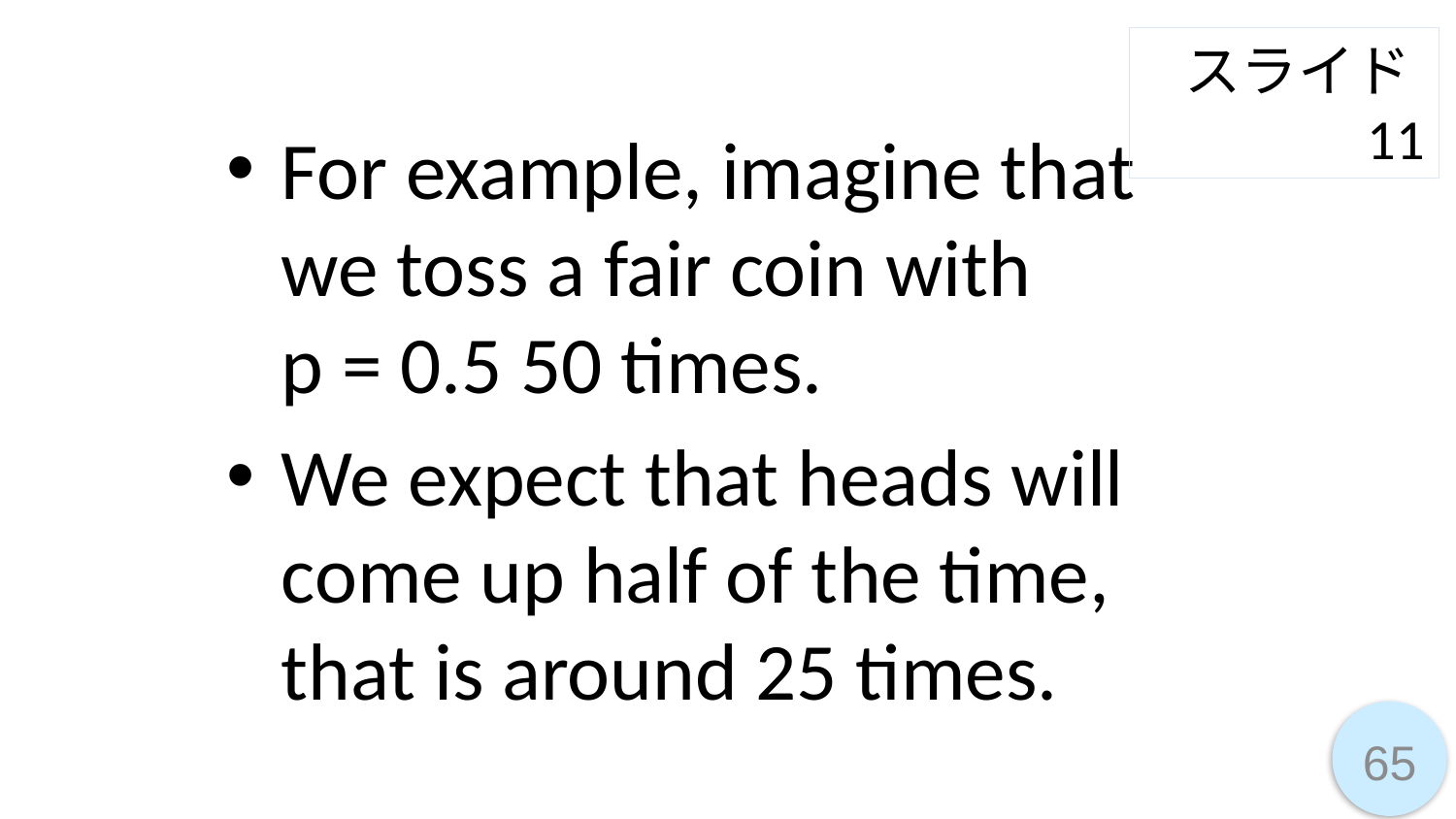

スライド11
For example, imagine that we toss a fair coin with
p = 0.5 50 times.
We expect that heads will come up half of the time, that is around 25 times.
65